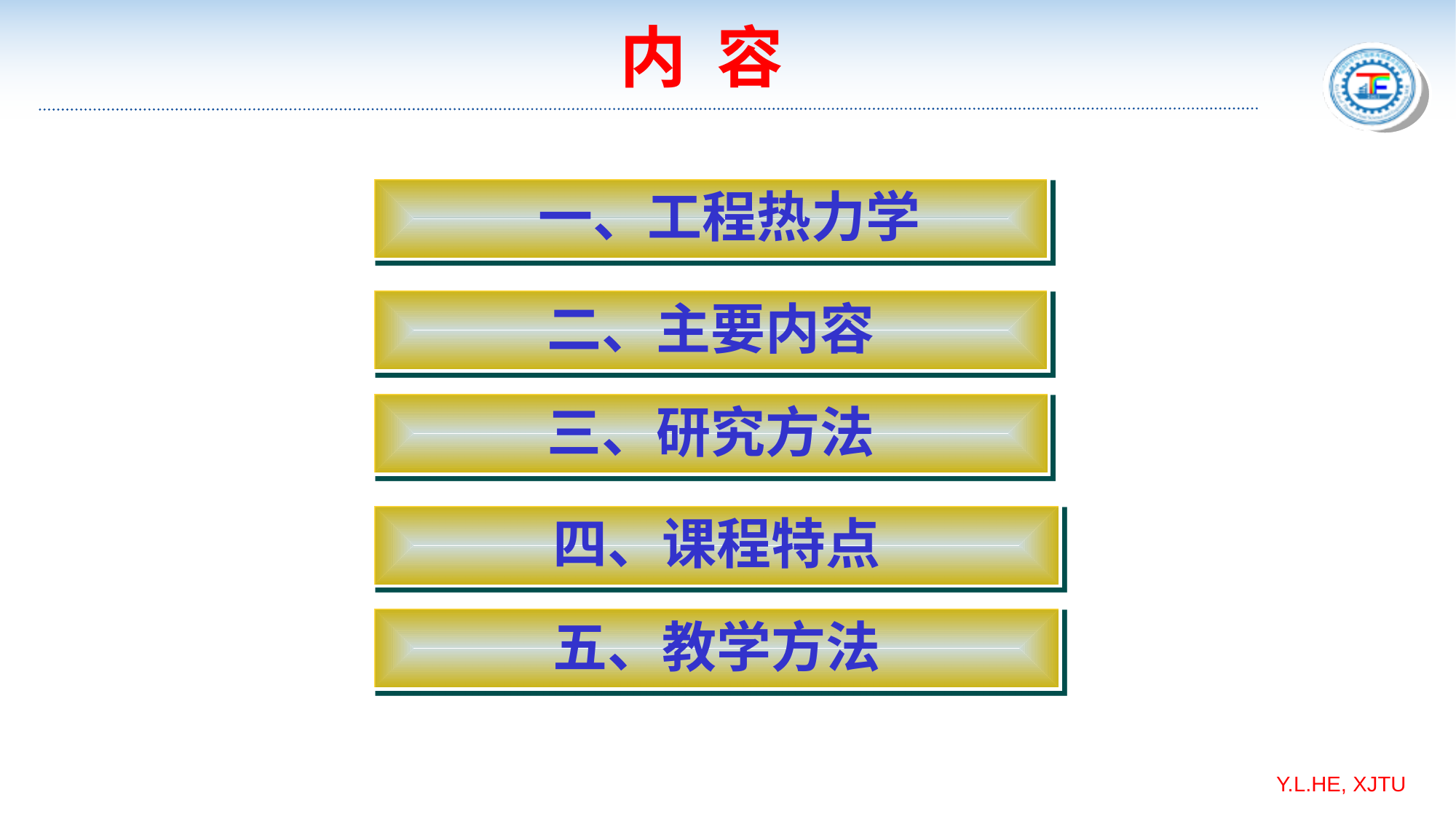

# 内  容
  一、工程热力学
二、主要内容
三、研究方法
四、课程特点
五、教学方法